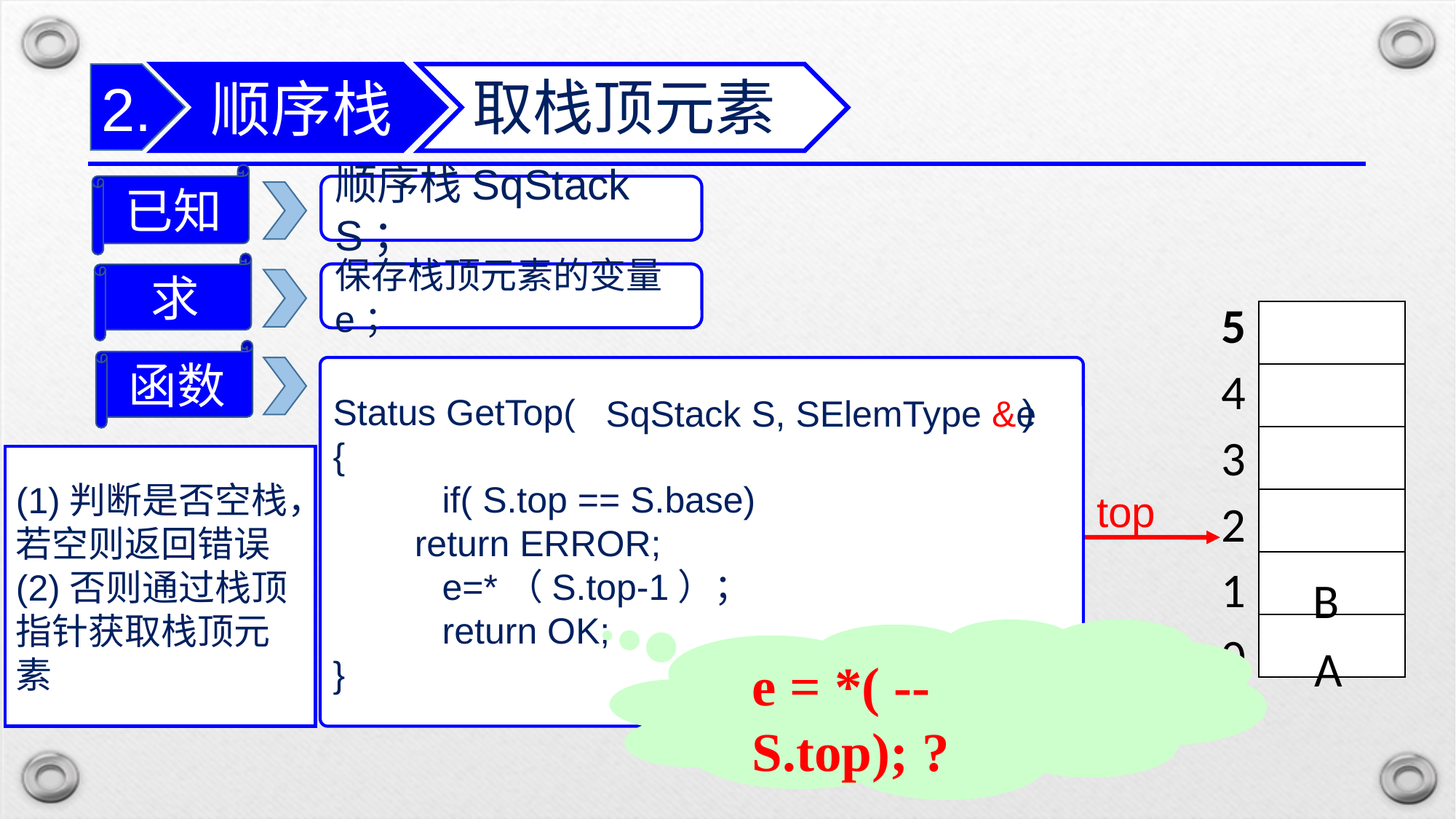

顺序栈

2.
取栈顶元素
已知
顺序栈SqStack S；

求
保存栈顶元素的变量e；

|  |
| --- |
|  |
|  |
|  |
|  |
|  |
| 5 |
| --- |
| 4 |
| 3 |
| 2 |
| 1 |
| 0 |
函数

Status GetTop(                                            )
{
	if( S.top == S.base)
        return ERROR;
	e=*（S.top-1）；
	return OK;
}
SqStack S, SElemType &e
(1)判断是否空栈，若空则返回错误
(2)否则通过栈顶指针获取栈顶元素
top

B
	e = *( --S.top); ?
A
base